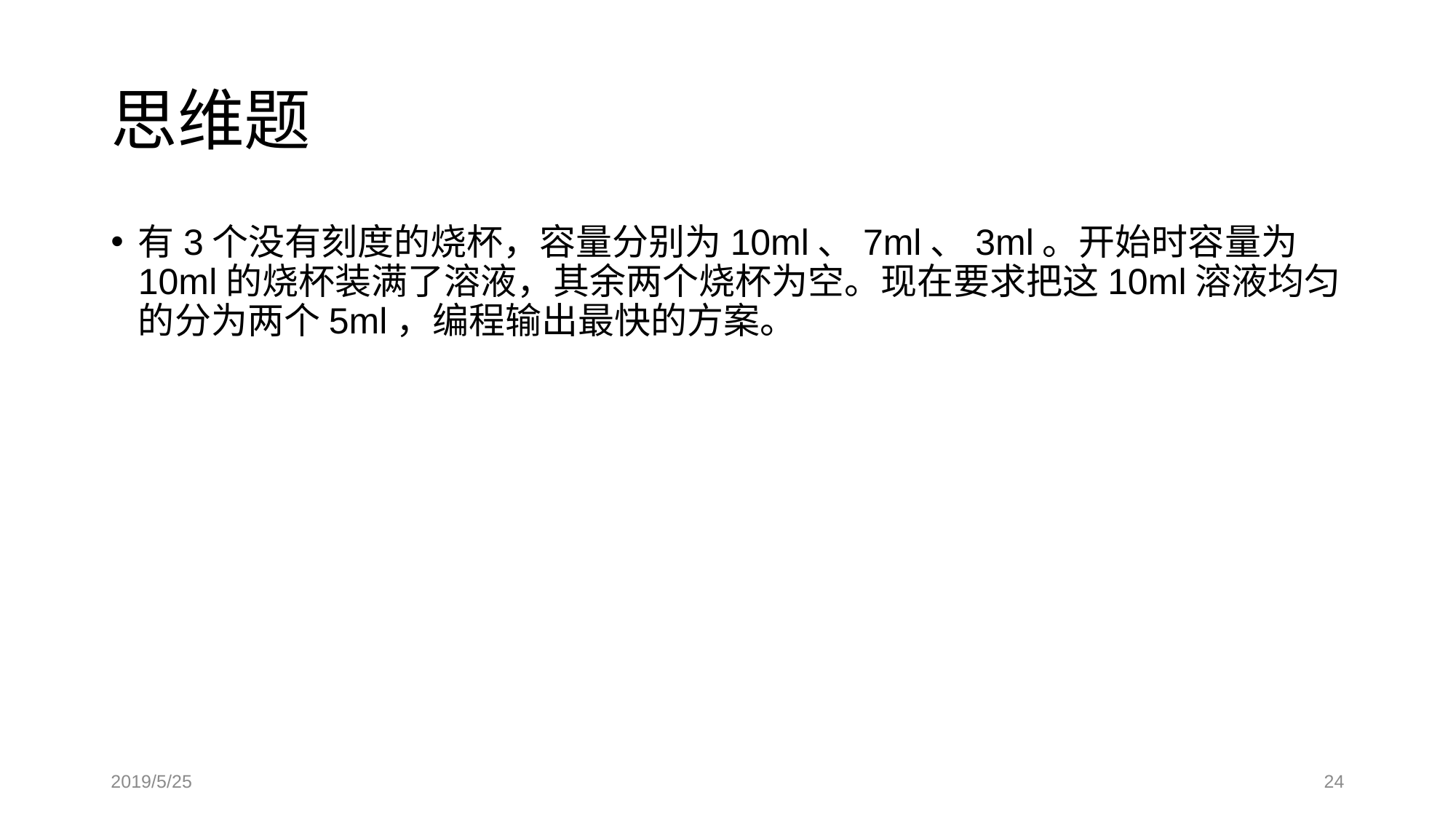

# 思维题
有3个没有刻度的烧杯，容量分别为10ml、7ml、3ml。开始时容量为10ml的烧杯装满了溶液，其余两个烧杯为空。现在要求把这10ml溶液均匀的分为两个5ml，编程输出最快的方案。
2019/5/25
24